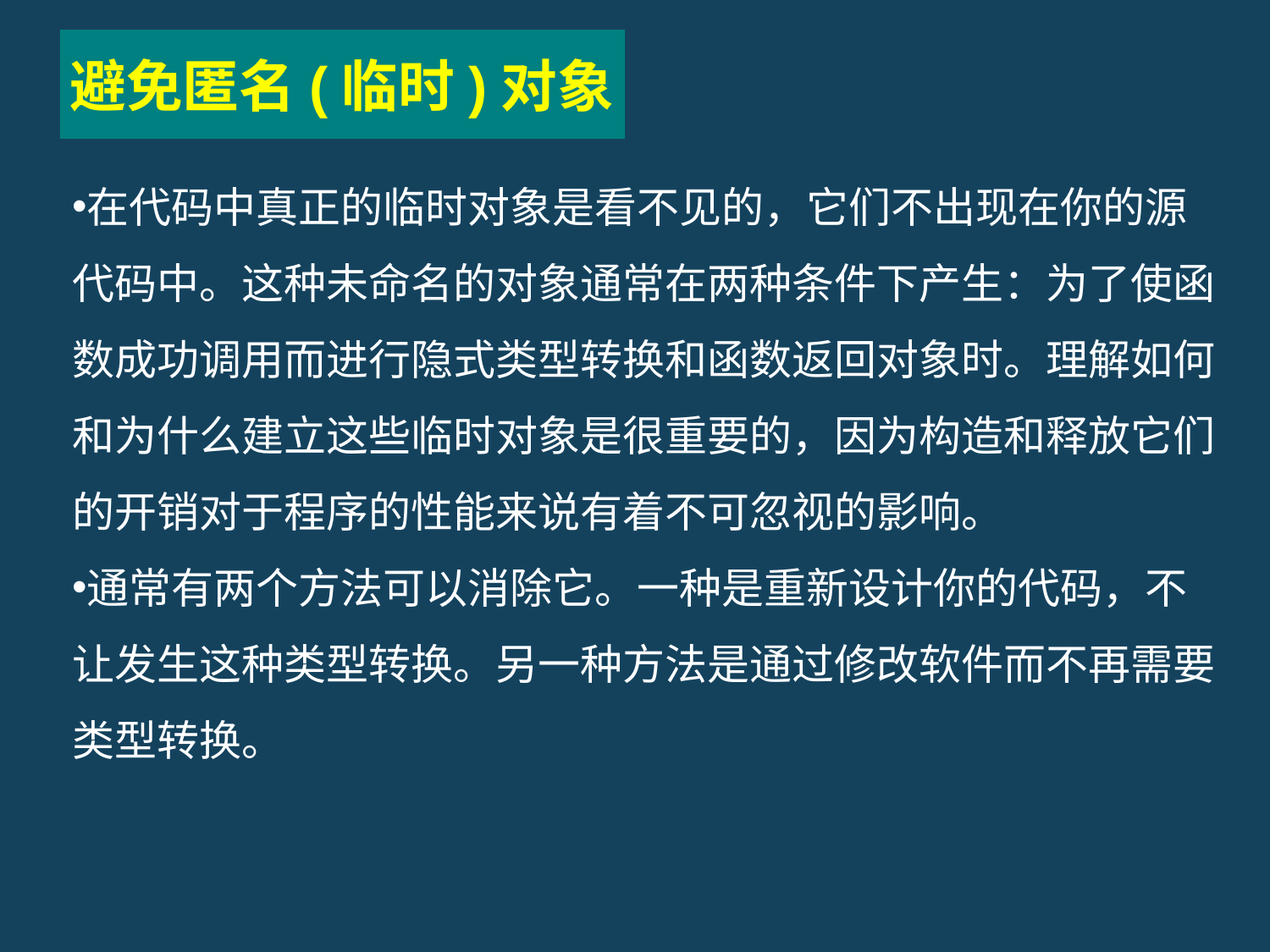

# 避免匿名(临时)对象
在代码中真正的临时对象是看不见的，它们不出现在你的源代码中。这种未命名的对象通常在两种条件下产生：为了使函数成功调用而进行隐式类型转换和函数返回对象时。理解如何和为什么建立这些临时对象是很重要的，因为构造和释放它们的开销对于程序的性能来说有着不可忽视的影响。
通常有两个方法可以消除它。一种是重新设计你的代码，不让发生这种类型转换。另一种方法是通过修改软件而不再需要类型转换。